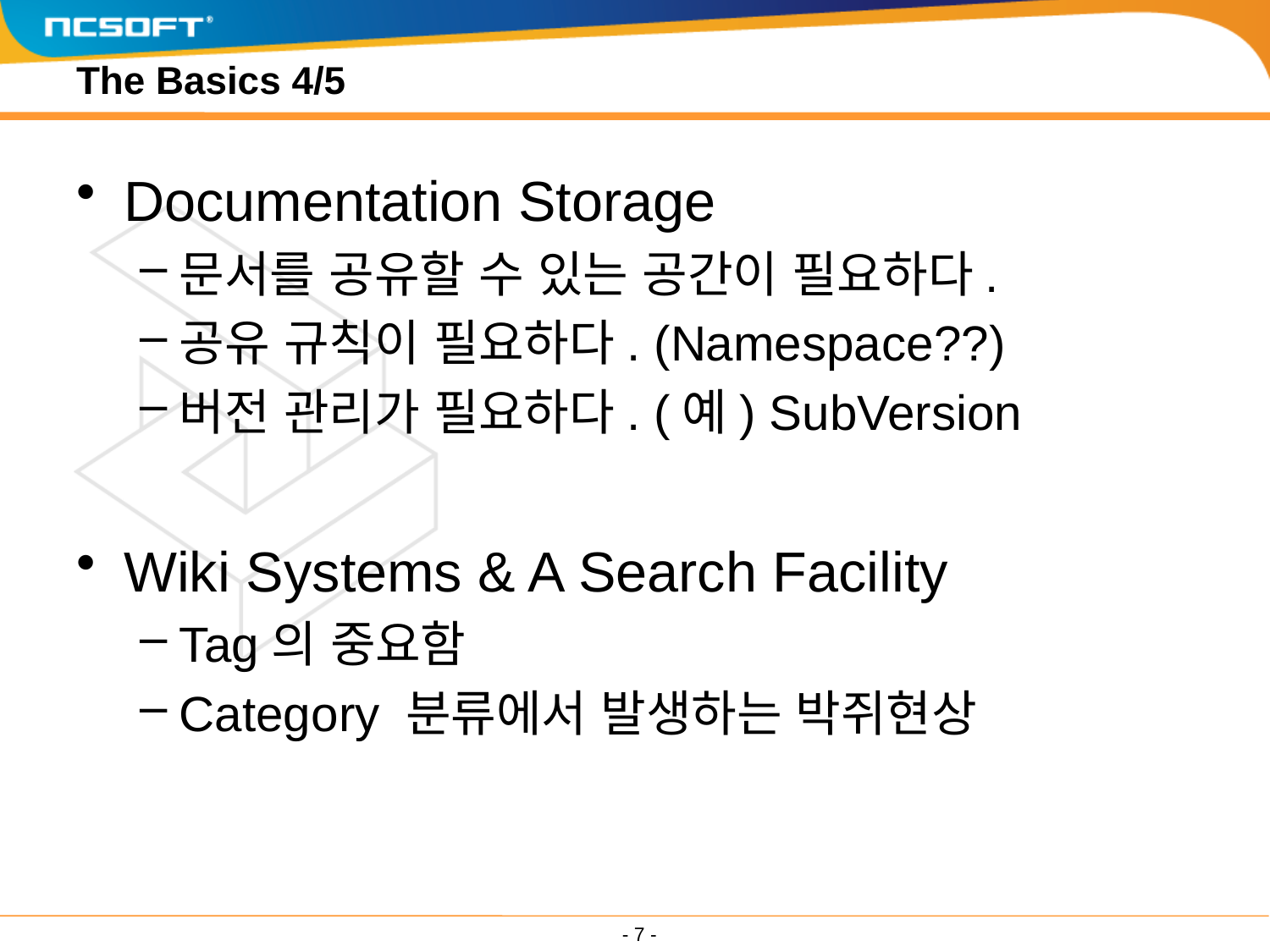

# The Basics 4/5
Documentation Storage
문서를 공유할 수 있는 공간이 필요하다.
공유 규칙이 필요하다. (Namespace??)
버전 관리가 필요하다. (예) SubVersion

Wiki Systems & A Search Facility
Tag의 중요함
Category 분류에서 발생하는 박쥐현상

 - 7 -